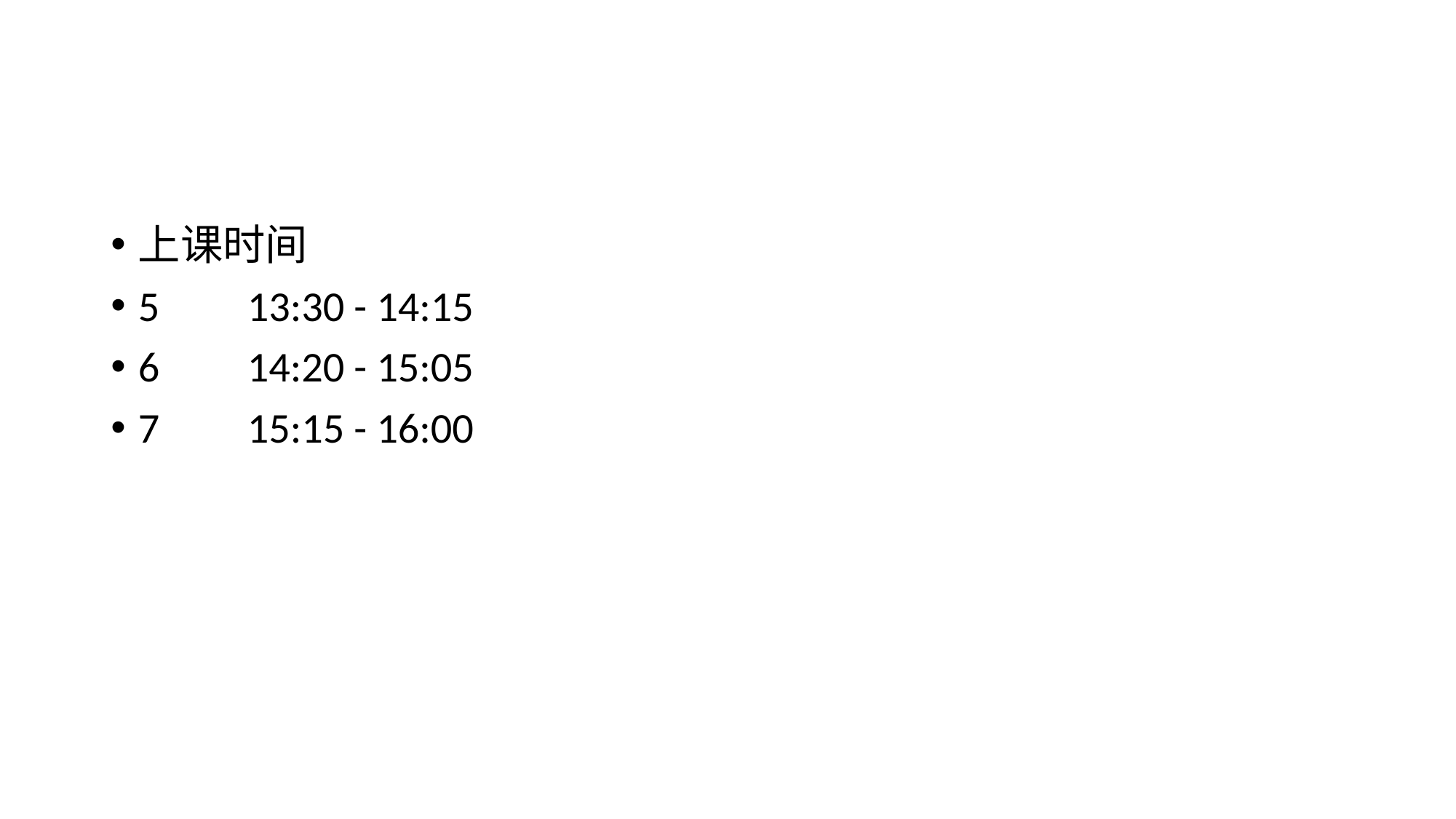

上课时间
5	13:30 - 14:15
6	14:20 - 15:05
7	15:15 - 16:00